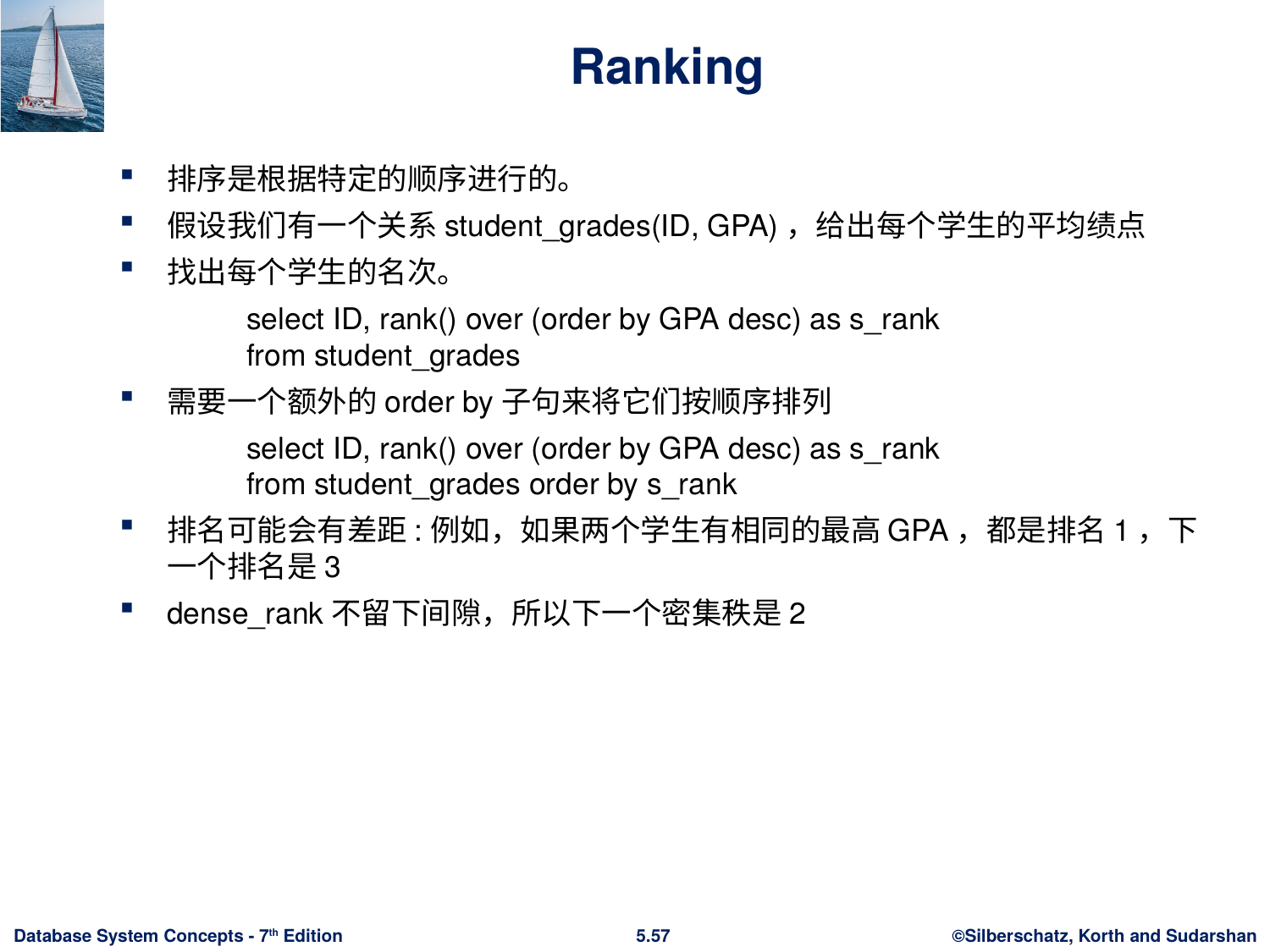

Ranking
排序是根据特定的顺序进行的。
假设我们有一个关系student_grades(ID, GPA)，给出每个学生的平均绩点
找出每个学生的名次。
	select ID, rank() over (order by GPA desc) as s_rank
 	from student_grades
需要一个额外的order by子句来将它们按顺序排列
	select ID, rank() over (order by GPA desc) as s_rank
 	from student_grades order by s_rank
排名可能会有差距:例如，如果两个学生有相同的最高GPA，都是排名1，下一个排名是3
dense_rank不留下间隙，所以下一个密集秩是2